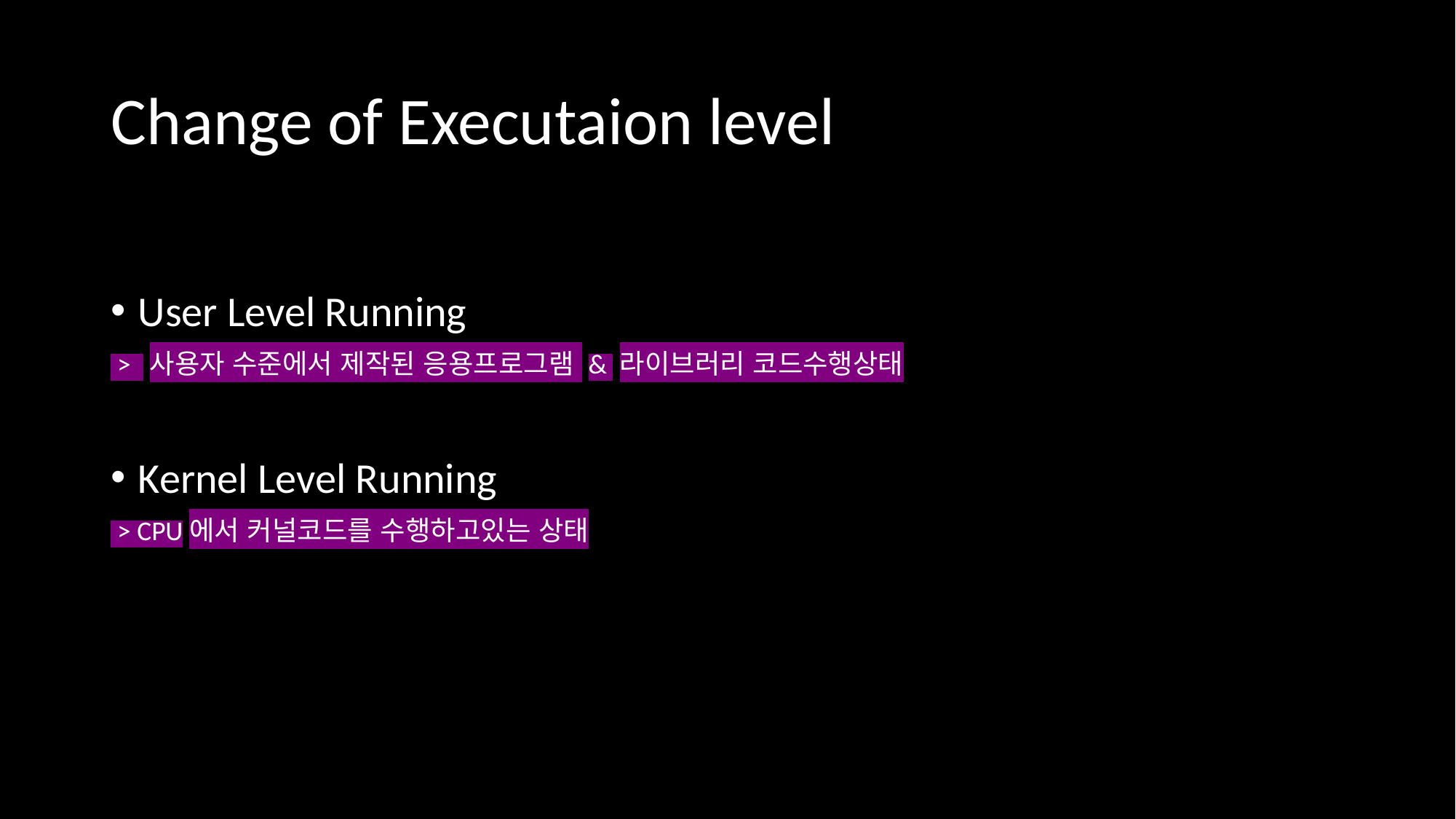

# Change of Executaion level

User Level Running
 >  사용자 수준에서 제작된 응용프로그램 & 라이브러리 코드수행상태

Kernel Level Running
 > CPU에서 커널코드를 수행하고있는 상태